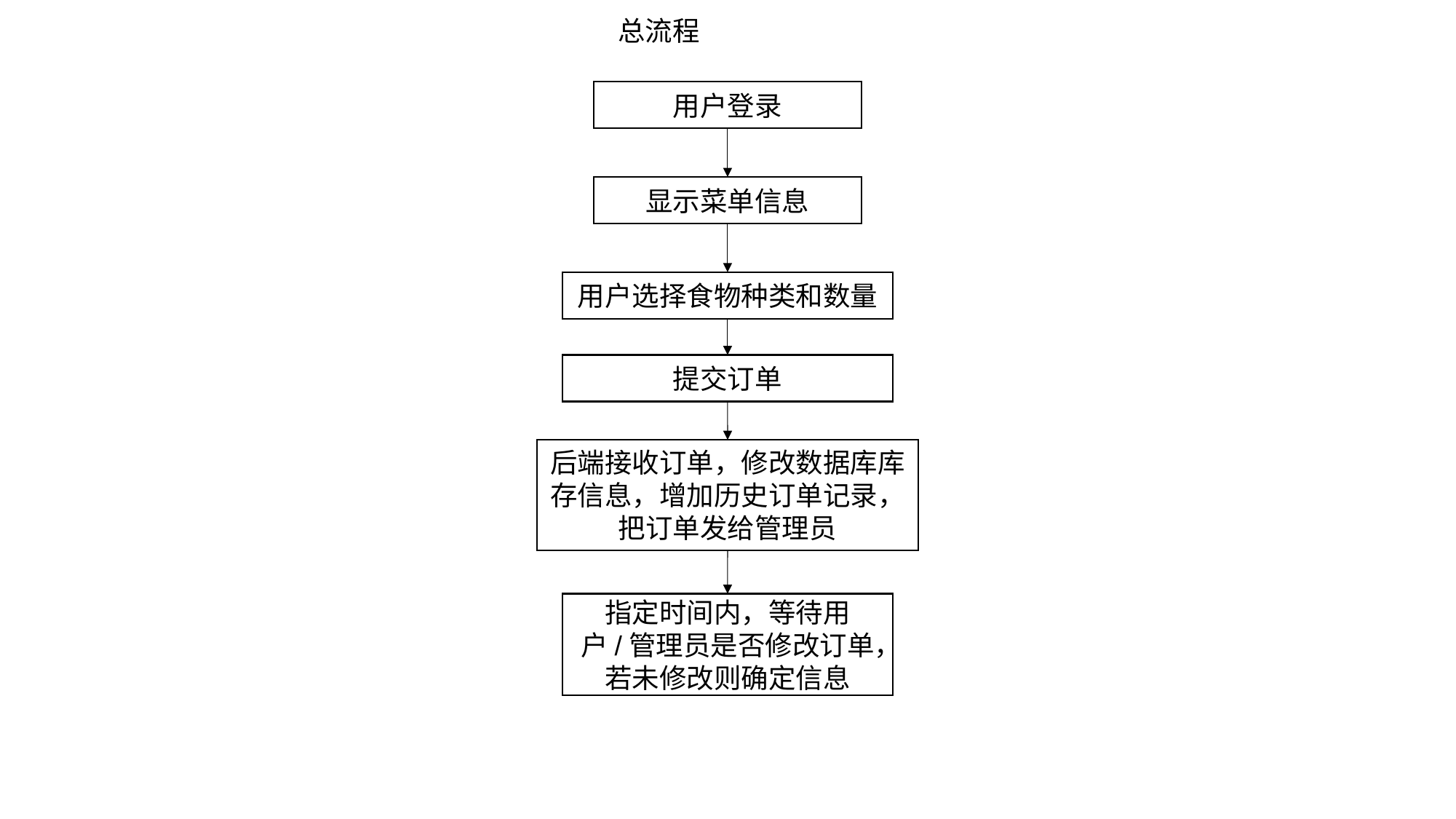

总流程
用户登录
显示菜单信息
用户选择食物种类和数量
提交订单
后端接收订单，修改数据库库存信息，增加历史订单记录，把订单发给管理员
指定时间内，等待用户/管理员是否修改订单，若未修改则确定信息